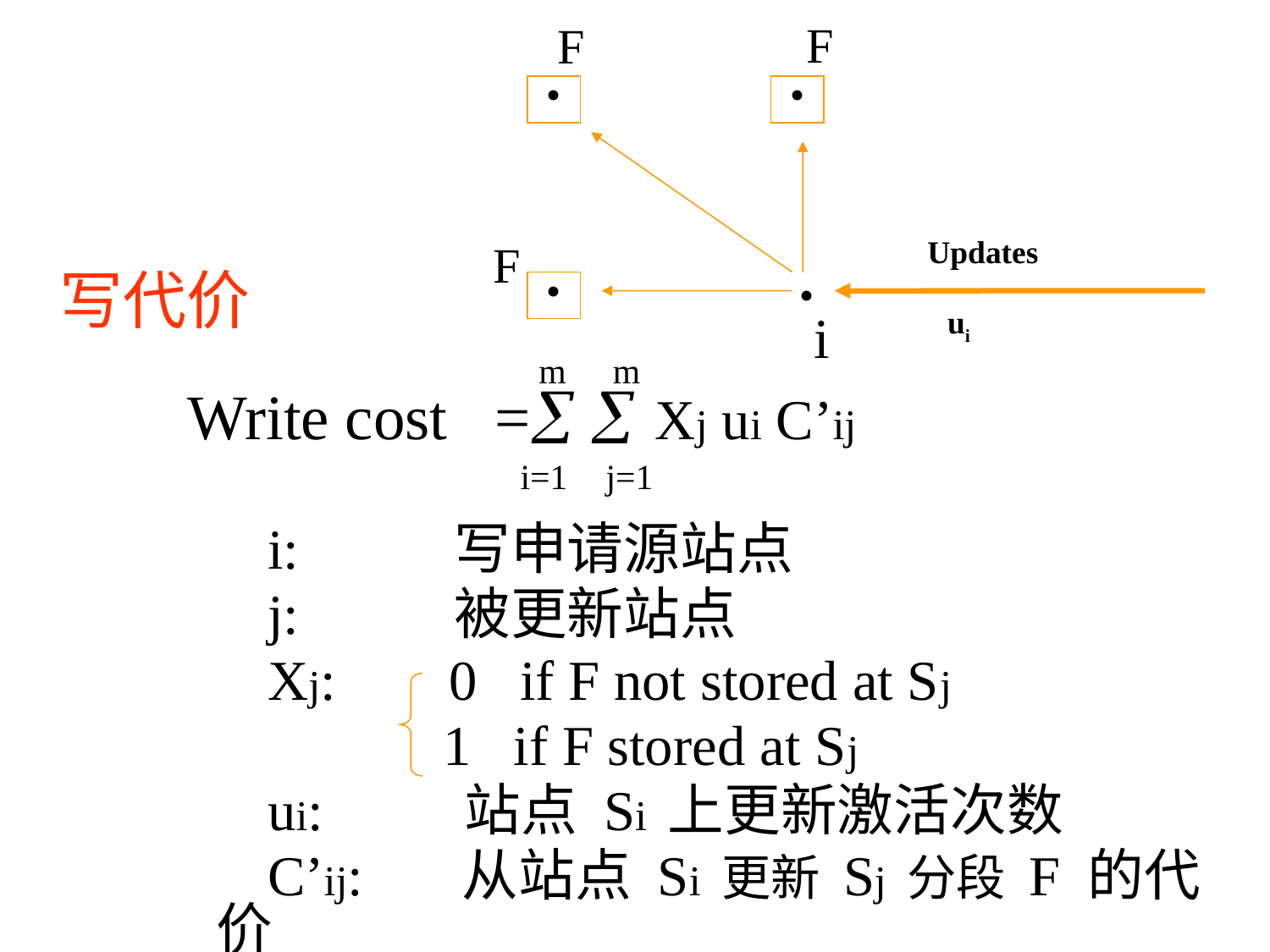

F
F
.

.

.
F
.

i
Updates
# 写代价
ui
m
m
 Write cost   =∑ ∑ Xj ui C’ij

       i:          写申请源站点
       j:          被更新站点
       Xj:        0   if F not stored at Sj
	                1   if F stored at Sj
       ui:         站点 Si 上更新激活次数
       C’ij:      从站点 Si 更新 Sj 分段 F 的代价
i=1
j=1